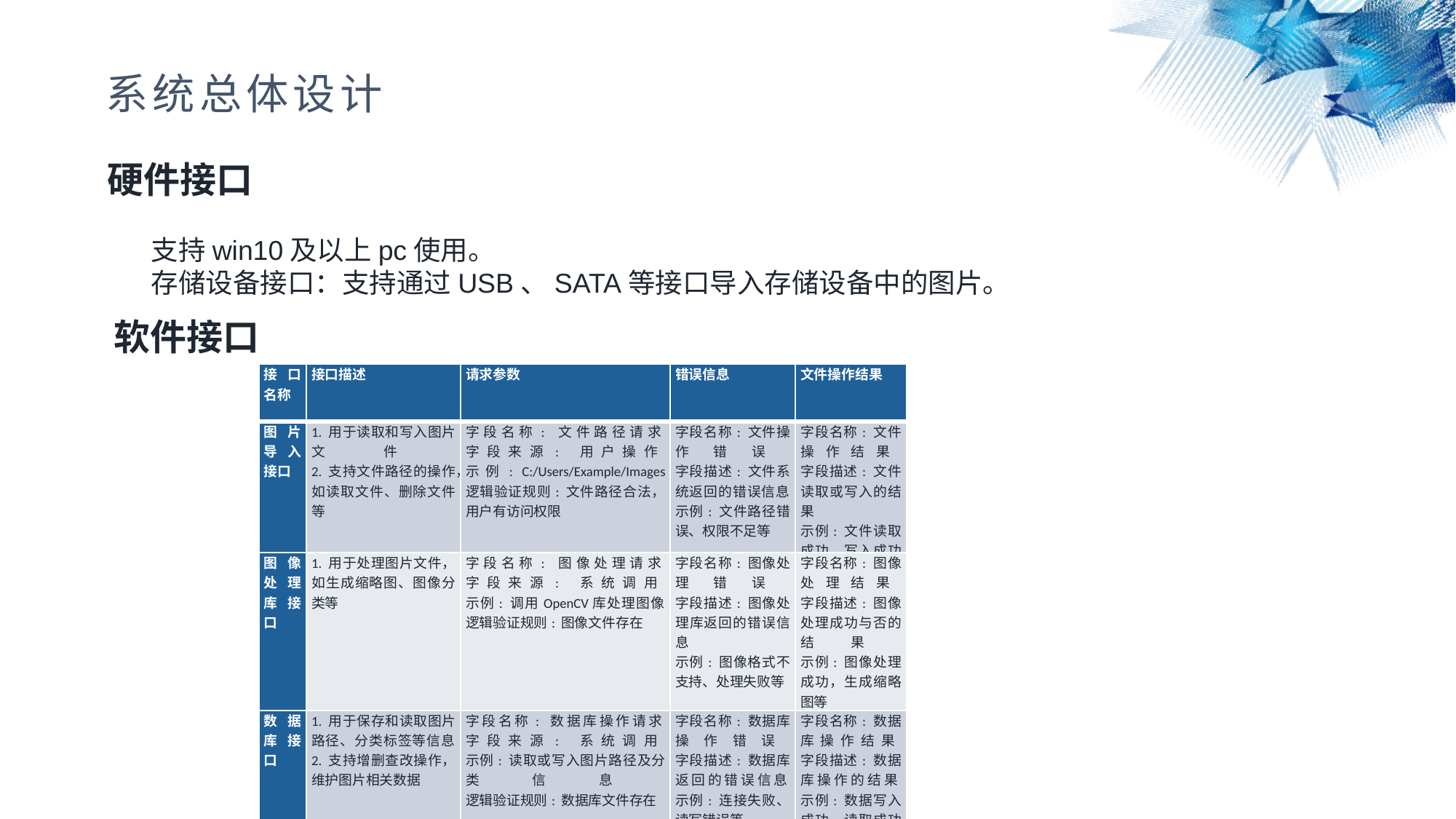

系统总体设计

硬件接口

      支持win10及以上pc使用。
      存储设备接口：支持通过USB、SATA等接口导入存储设备中的图片。

软件接口
| 接口名称 | 接口描述 | 请求参数 | 错误信息 | 文件操作结果 |
| --- | --- | --- | --- | --- |
| 图片导入接口 | 1. 用于读取和写入图片文件 2. 支持文件路径的操作，如读取文件、删除文件等 | 字段名称: 文件路径请求 字段来源: 用户操作 示例: C:/Users/Example/Images 逻辑验证规则: 文件路径合法，用户有访问权限 | 字段名称: 文件操作错误 字段描述: 文件系统返回的错误信息 示例: 文件路径错误、权限不足等 | 字段名称: 文件操作结果 字段描述: 文件读取或写入的结果 示例: 文件读取成功、写入成功等 |
| 图像处理库接口 | 1. 用于处理图片文件，如生成缩略图、图像分类等 | 字段名称: 图像处理请求 字段来源: 系统调用 示例: 调用OpenCV库处理图像 逻辑验证规则: 图像文件存在 | 字段名称: 图像处理错误 字段描述: 图像处理库返回的错误信息 示例: 图像格式不支持、处理失败等 | 字段名称: 图像处理结果 字段描述: 图像处理成功与否的结果 示例: 图像处理成功，生成缩略图等 |
| 数据库接口 | 1. 用于保存和读取图片路径、分类标签等信息 2. 支持增删查改操作，维护图片相关数据 | 字段名称: 数据库操作请求 字段来源: 系统调用 示例: 读取或写入图片路径及分类信息 逻辑验证规则: 数据库文件存在 | 字段名称: 数据库操作错误 字段描述: 数据库返回的错误信息 示例: 连接失败、读写错误等 | 字段名称: 数据库操作结果 字段描述: 数据库操作的结果 示例: 数据写入成功、读取成功等 |